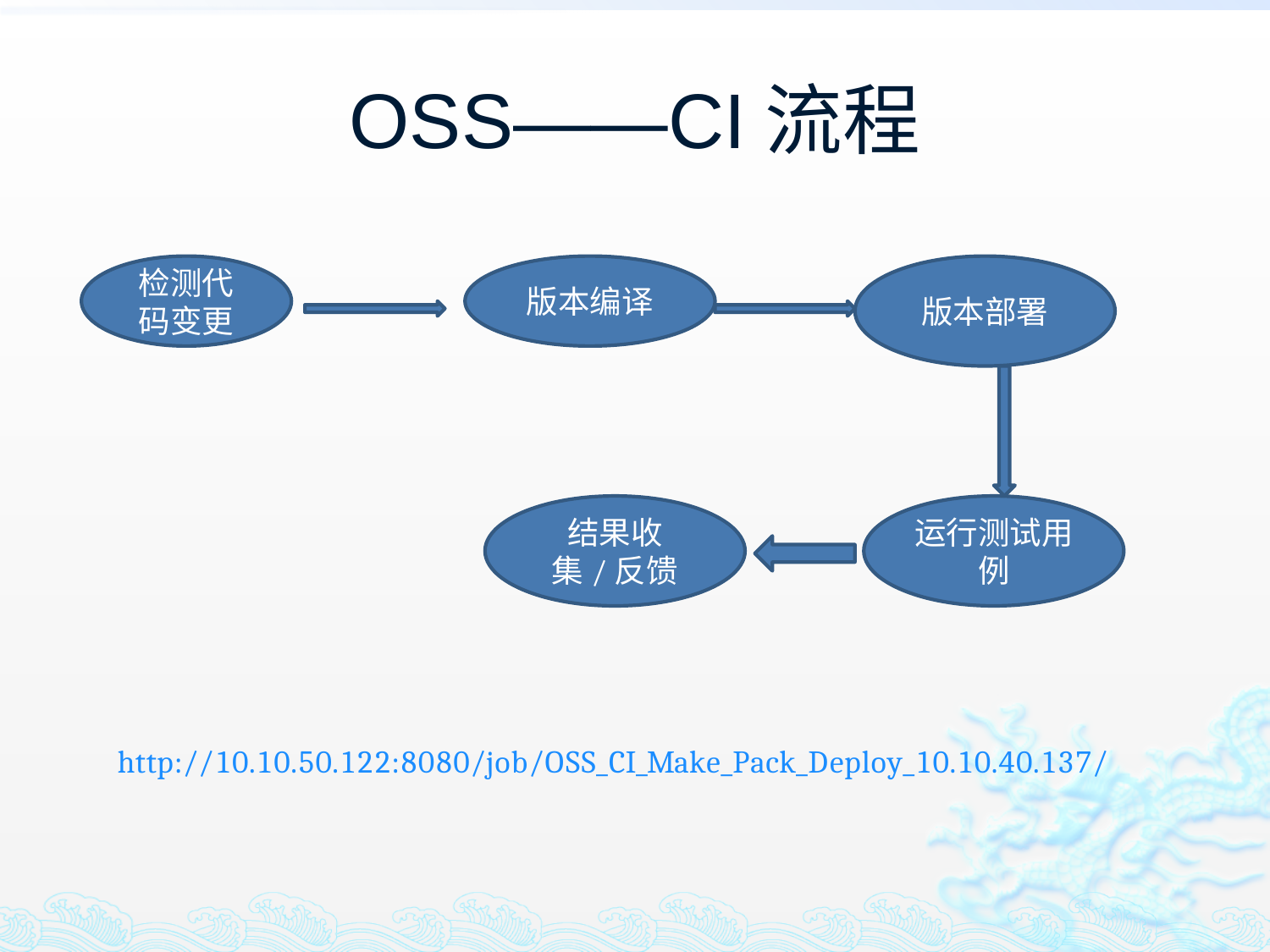

# OSS——CI流程

检测代码变更
版本编译
版本部署

结果收集/反馈
运行测试用例

http://10.10.50.122:8080/job/OSS_CI_Make_Pack_Deploy_10.10.40.137/